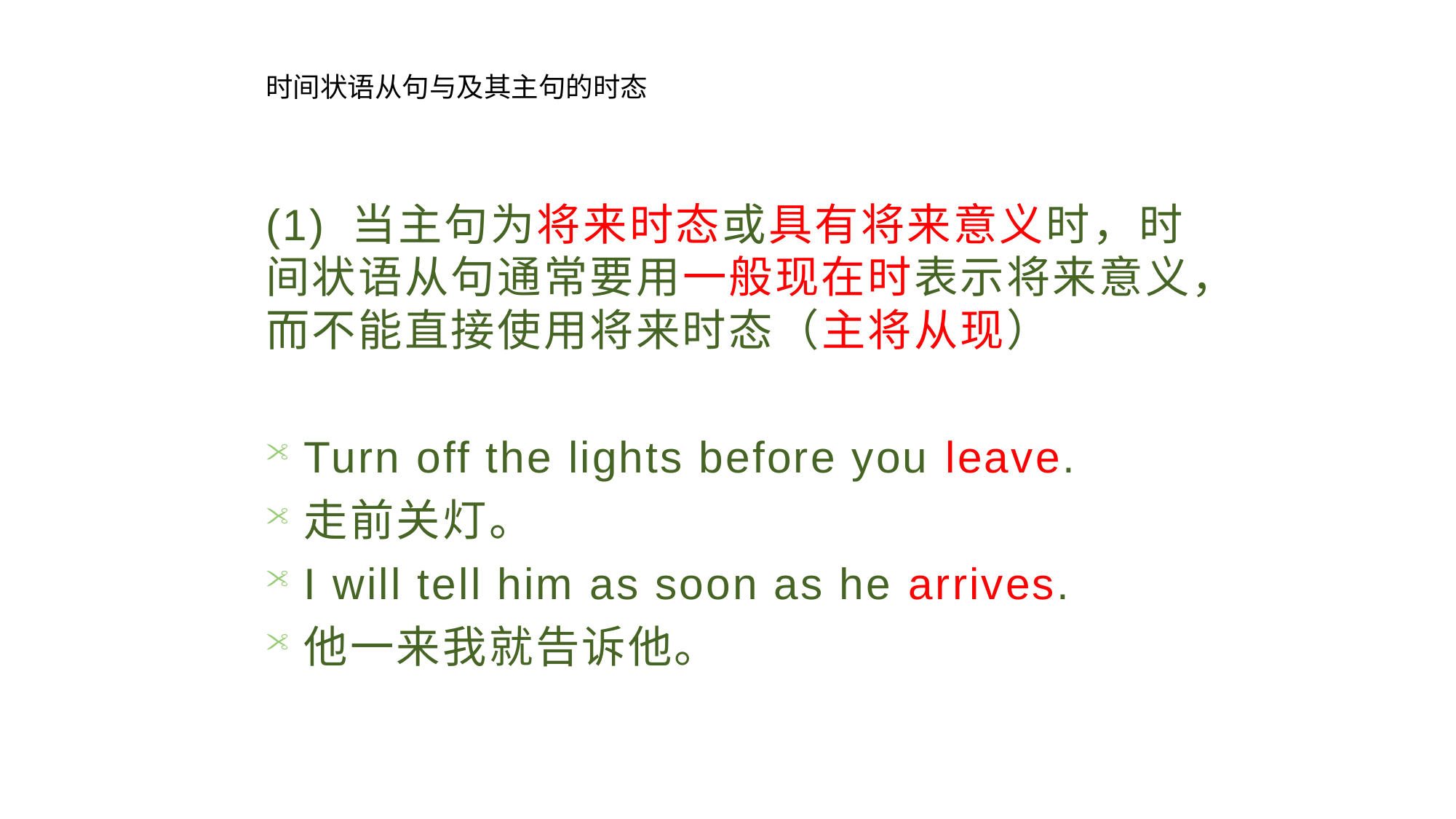

时间状语从句与及其主句的时态
(1) 当主句为将来时态或具有将来意义时，时间状语从句通常要用一般现在时表示将来意义，而不能直接使用将来时态（主将从现）

Turn off the lights before you leave.
走前关灯。
I will tell him as soon as he arrives.
他一来我就告诉他。